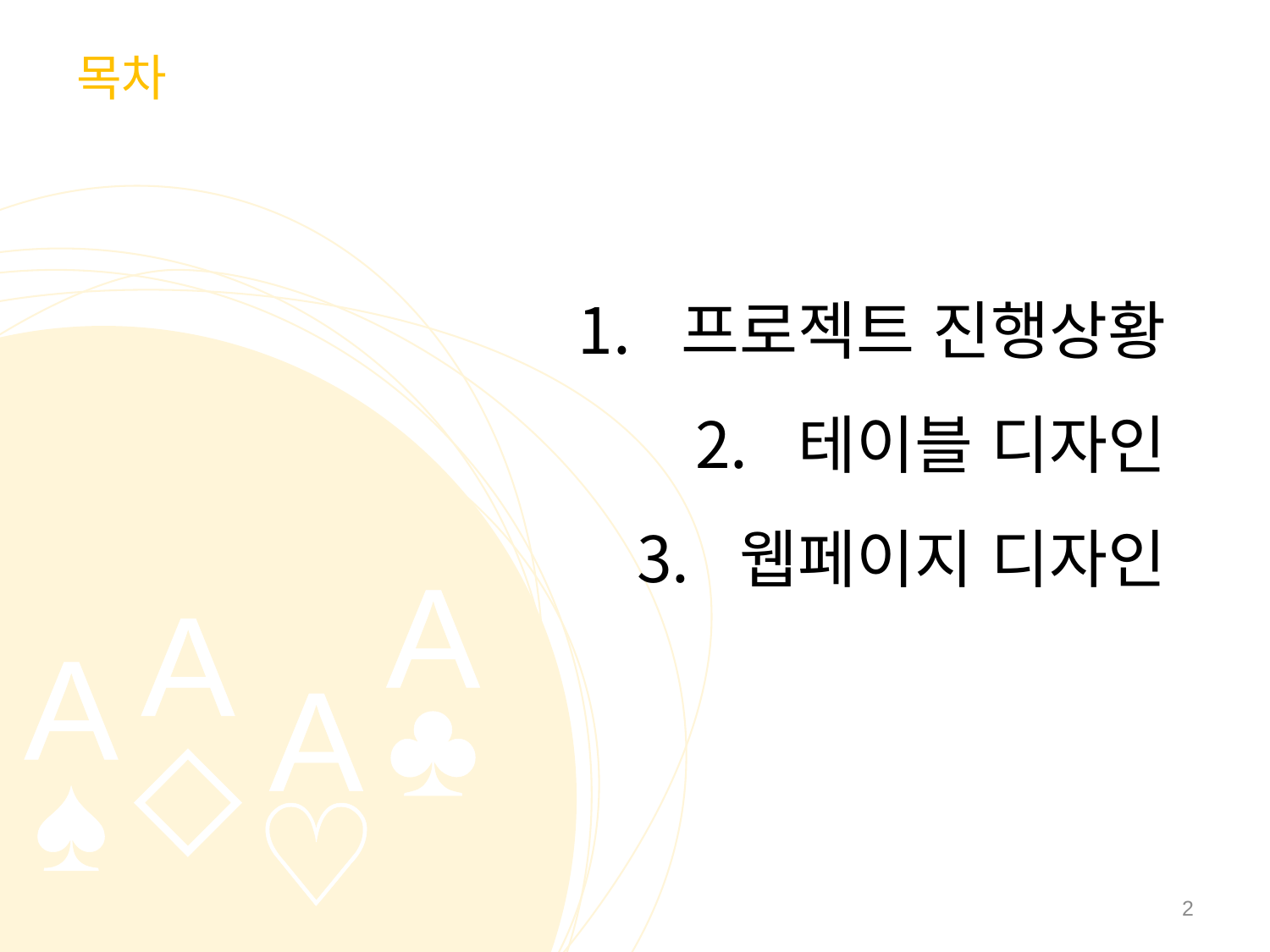

# 목차

프로젝트 진행상황
테이블 디자인
웹페이지 디자인
2